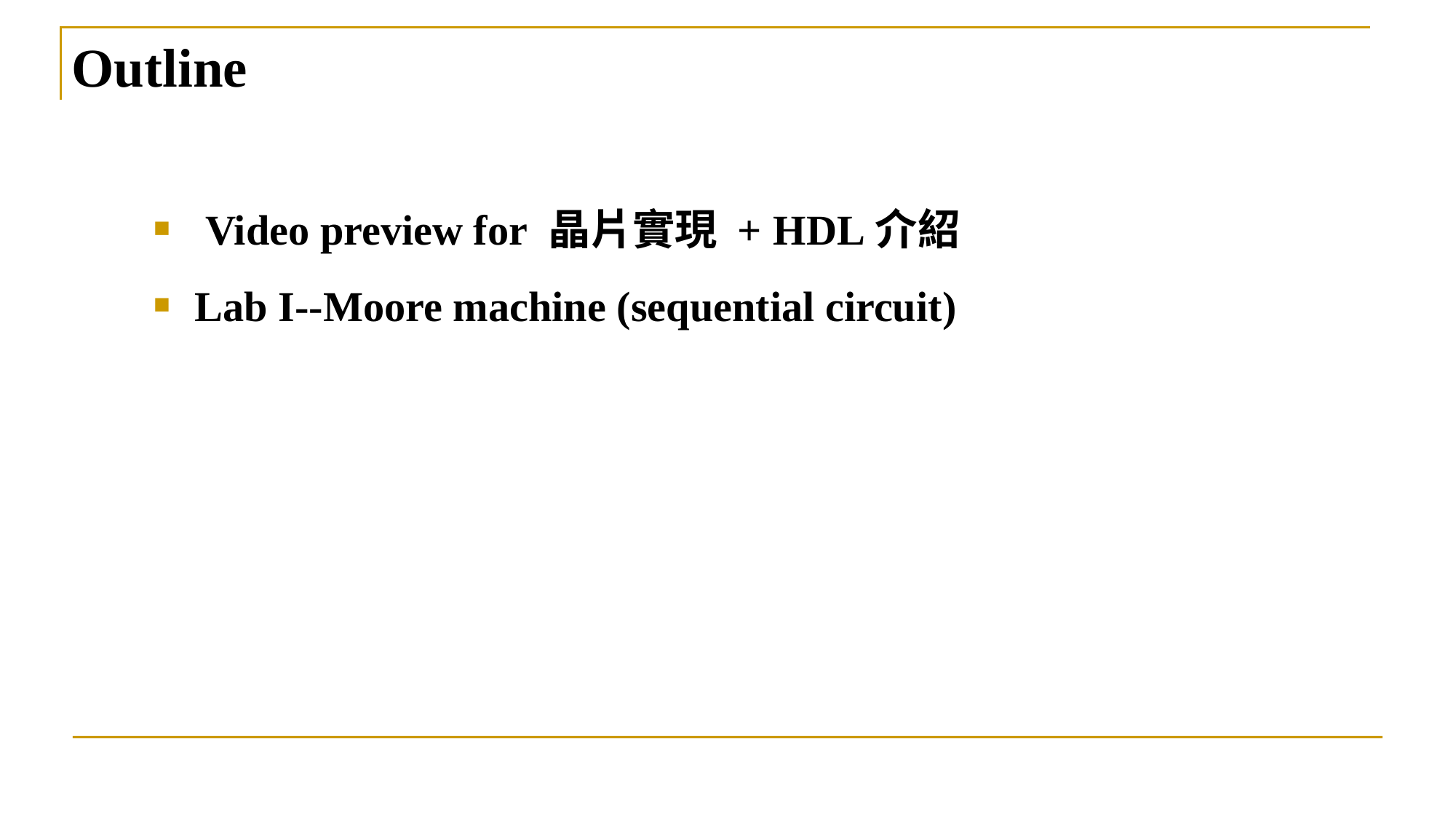

# Outline
 Video preview for 晶片實現 + HDL介紹
Lab I--Moore machine (sequential circuit)